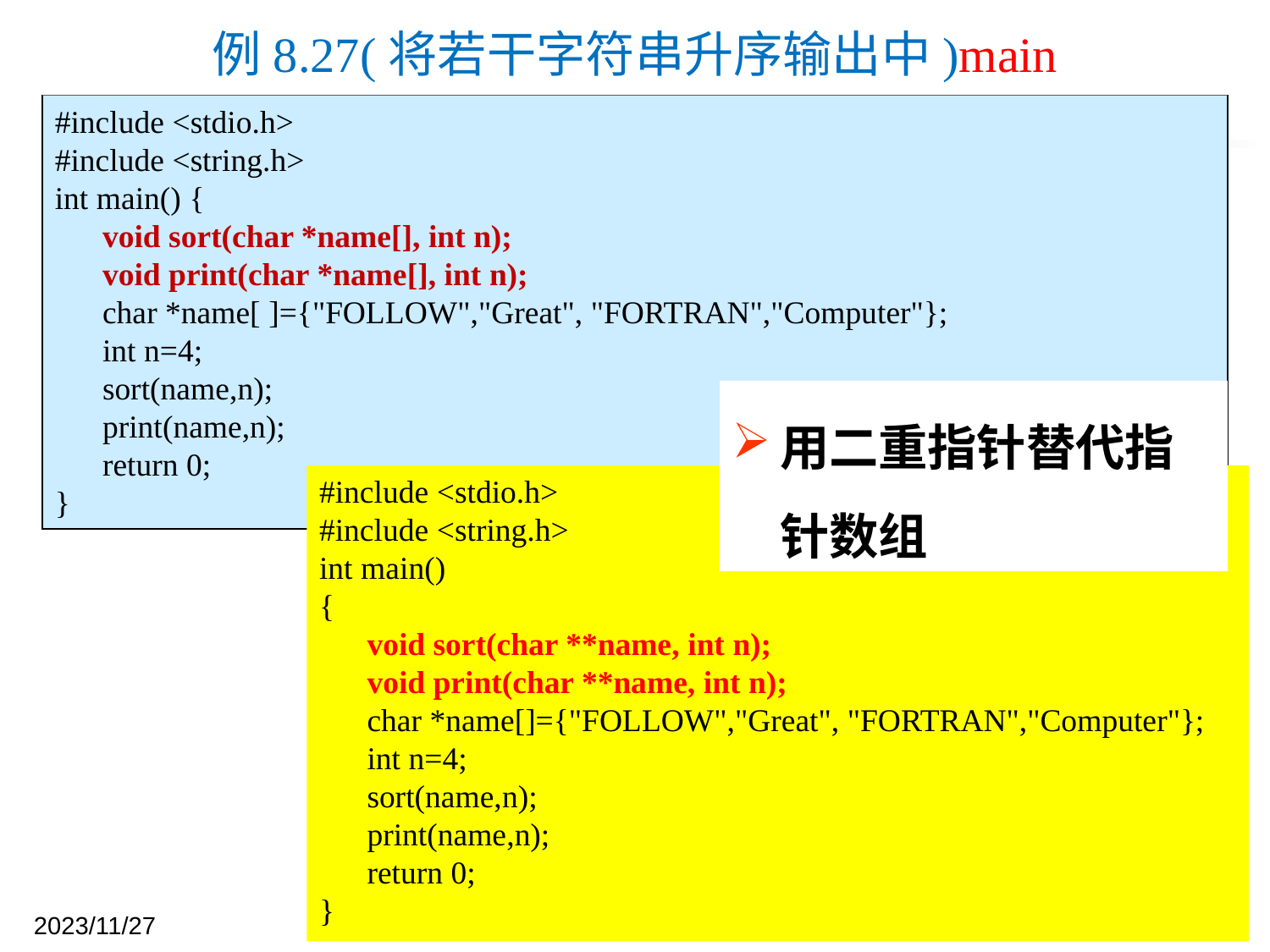

例8.27(将若干字符串升序输出中)main
#include <stdio.h>
#include <string.h>
int main() {
  	void sort(char *name[], int n);
  	void print(char *name[], int n);
  	char *name[ ]={"FOLLOW","Great", "FORTRAN","Computer"};
  	int n=4;
  	sort(name,n);
  	print(name,n);
  	return 0;
}
用二重指针替代指针数组
#include <stdio.h>
#include <string.h>
int main()
{
  	void sort(char **name, int n);
  	void print(char **name, int n);
  	char *name[]={"FOLLOW","Great", "FORTRAN","Computer"};
  	int n=4;
  	sort(name,n);
  	print(name,n);
  	return 0;
}
2023/11/27